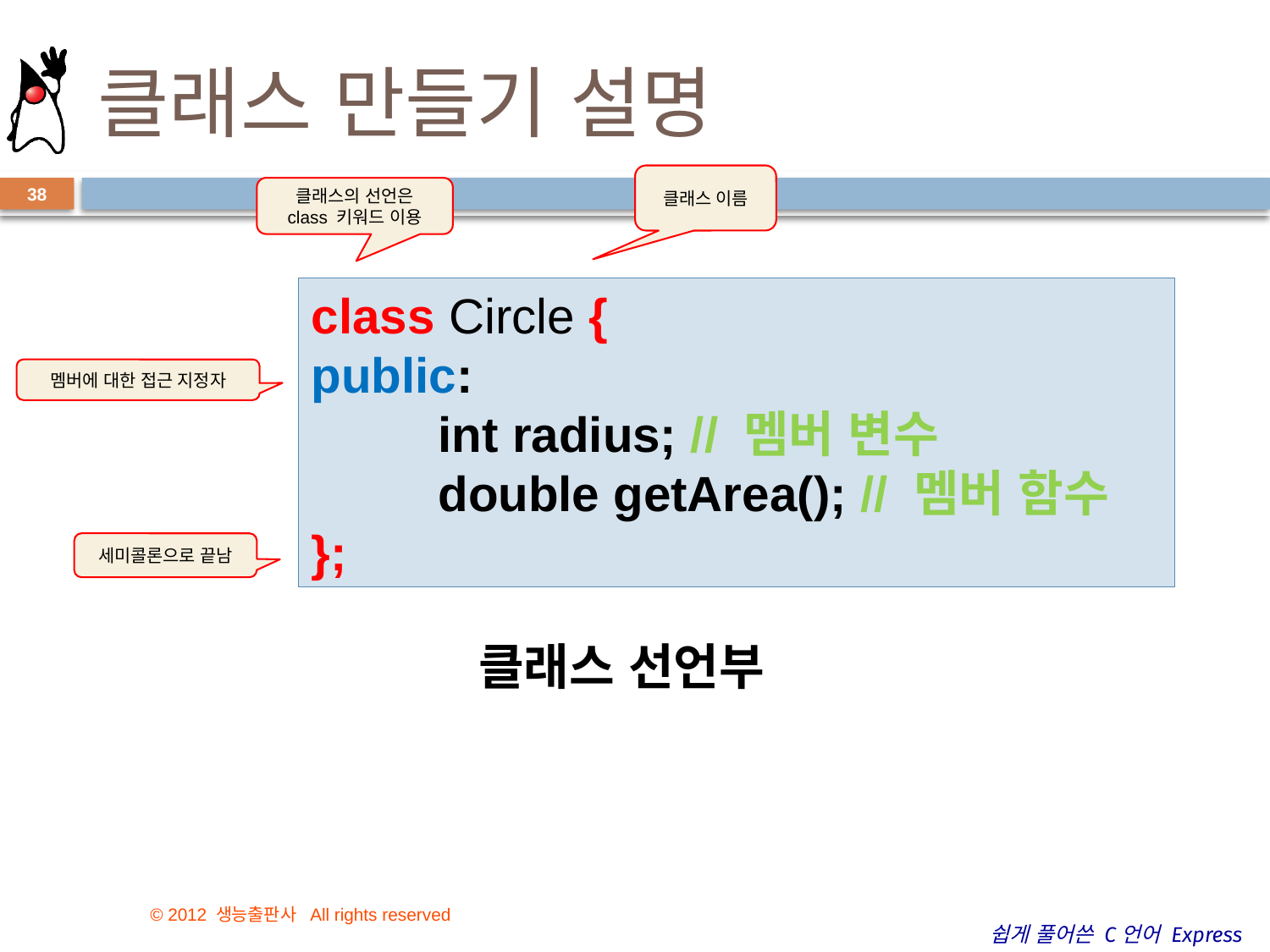

# 클래스 만들기 설명
클래스 이름
38
클래스의 선언은 class 키워드 이용
class Circle {
public:
	int radius; // 멤버 변수
	double getArea(); // 멤버 함수
};
멤버에 대한 접근 지정자
세미콜론으로 끝남
클래스 선언부